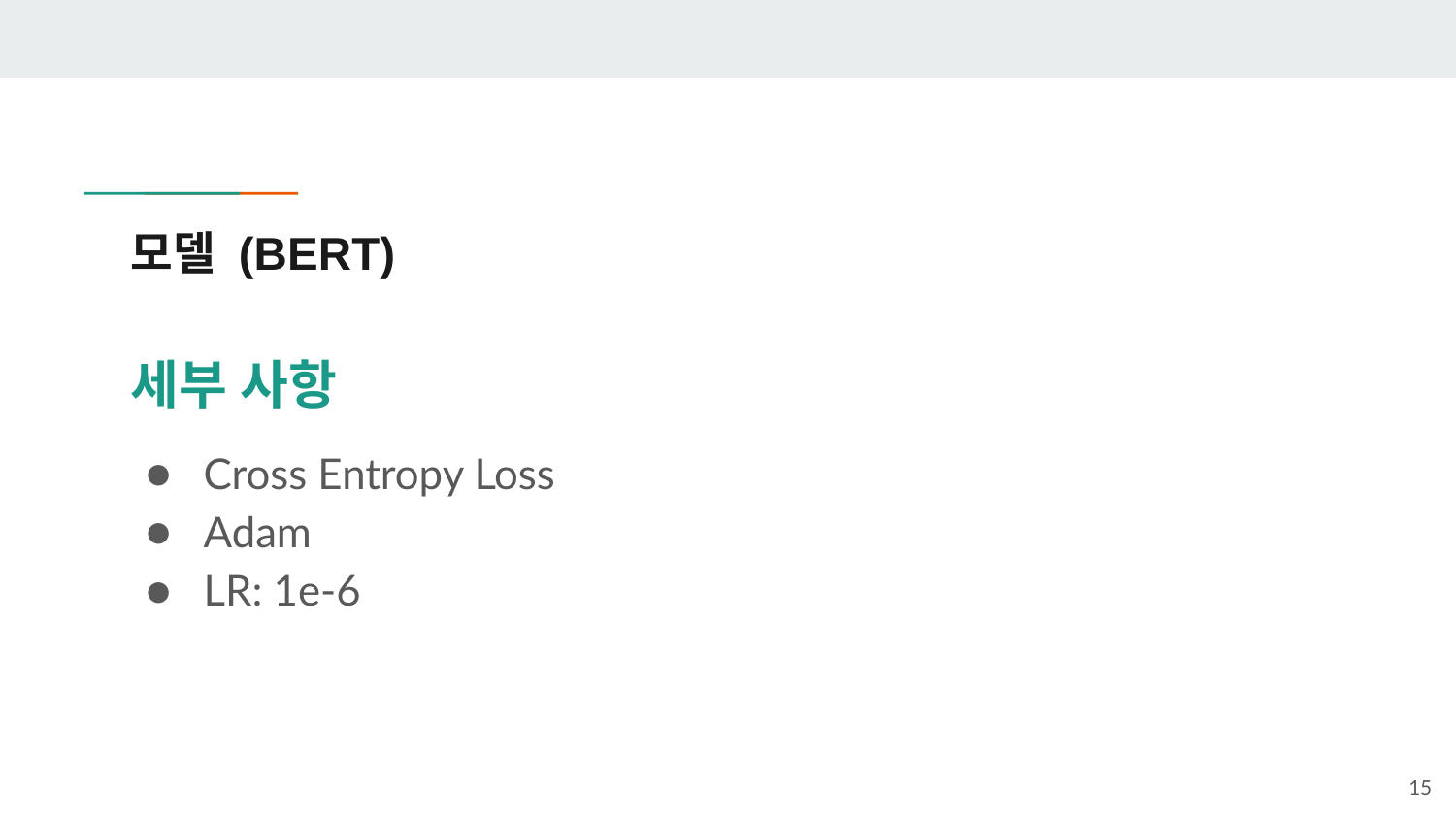

# 모델 (BERT)
세부 사항
Cross Entropy Loss
Adam
LR: 1e-6
15